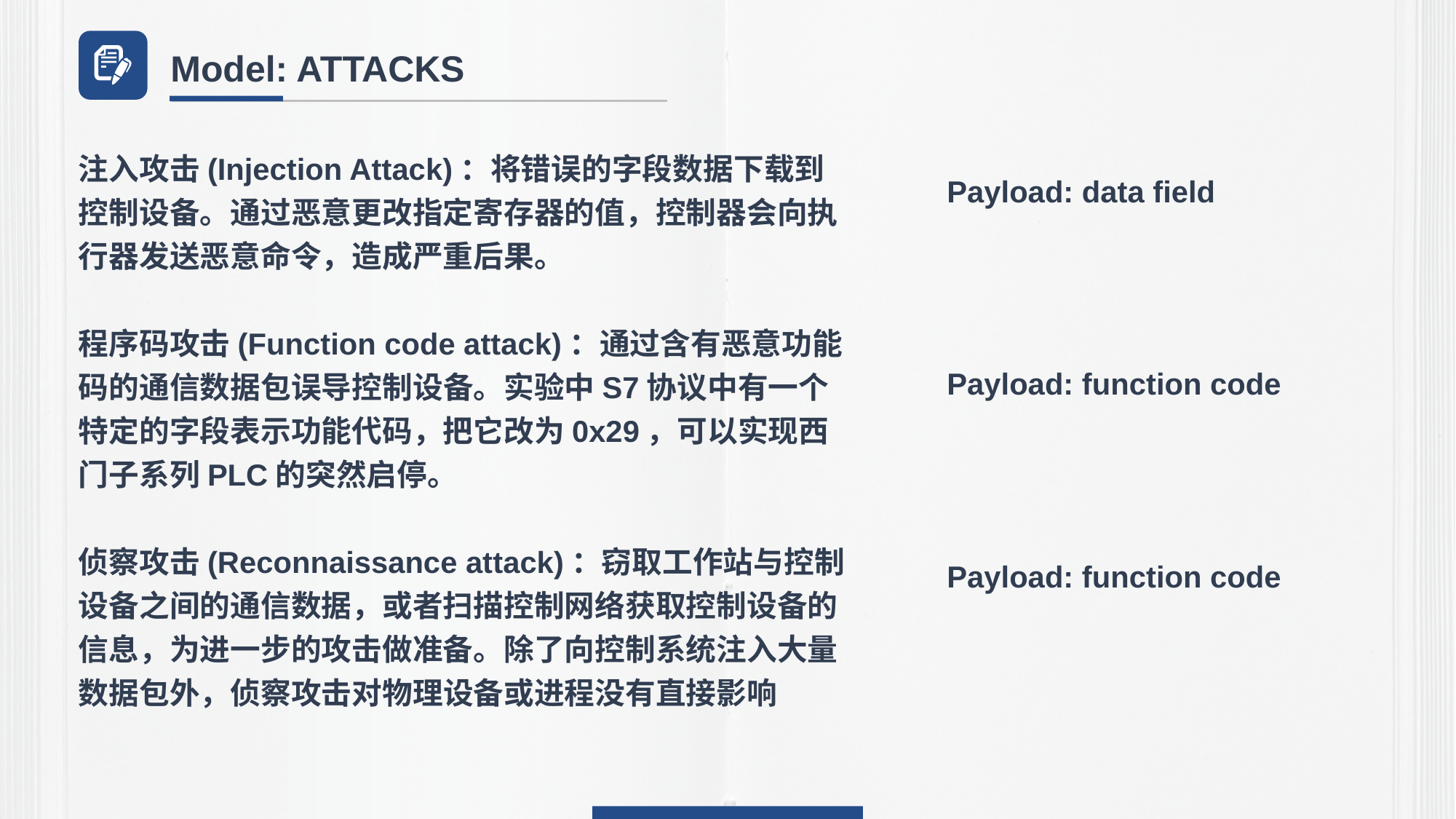

Model: ATTACKS

注入攻击(Injection Attack)：将错误的字段数据下载到控制设备。通过恶意更改指定寄存器的值，控制器会向执行器发送恶意命令，造成严重后果。

程序码攻击(Function code attack)：通过含有恶意功能码的通信数据包误导控制设备。实验中S7协议中有一个特定的字段表示功能代码，把它改为0x29，可以实现西门子系列PLC的突然启停。

侦察攻击(Reconnaissance attack)：窃取工作站与控制设备之间的通信数据，或者扫描控制网络获取控制设备的信息，为进一步的攻击做准备。除了向控制系统注入大量数据包外，侦察攻击对物理设备或进程没有直接影响

Payload: data field
Payload: function code
Payload: function code